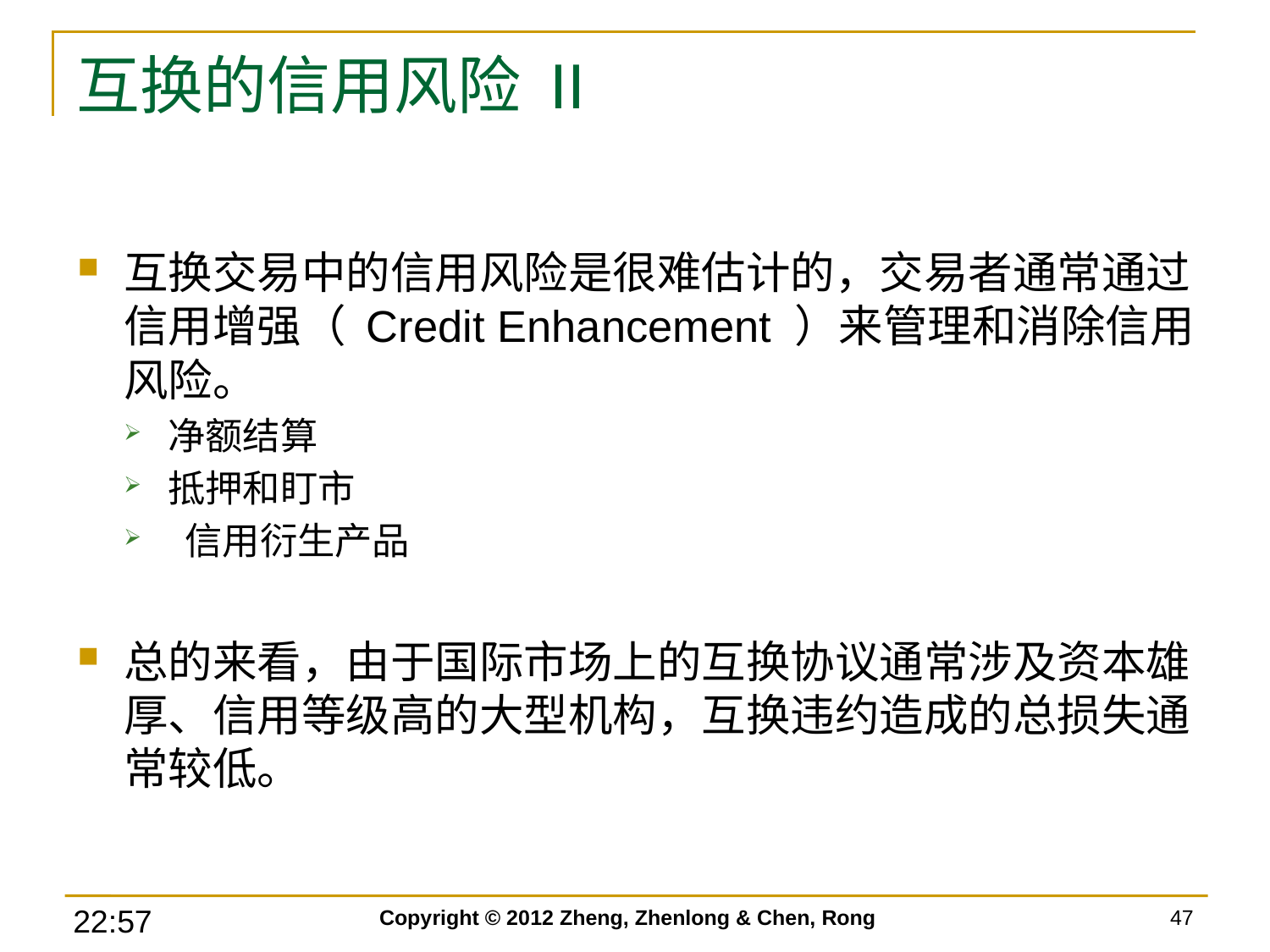

# 互换的信用风险 II

互换交易中的信用风险是很难估计的，交易者通常通过信用增强（ Credit Enhancement ）来管理和消除信用风险。
净额结算
抵押和盯市
 信用衍生产品

总的来看，由于国际市场上的互换协议通常涉及资本雄厚、信用等级高的大型机构，互换违约造成的总损失通常较低。
Copyright © 2012 Zheng, Zhenlong & Chen, Rong
47